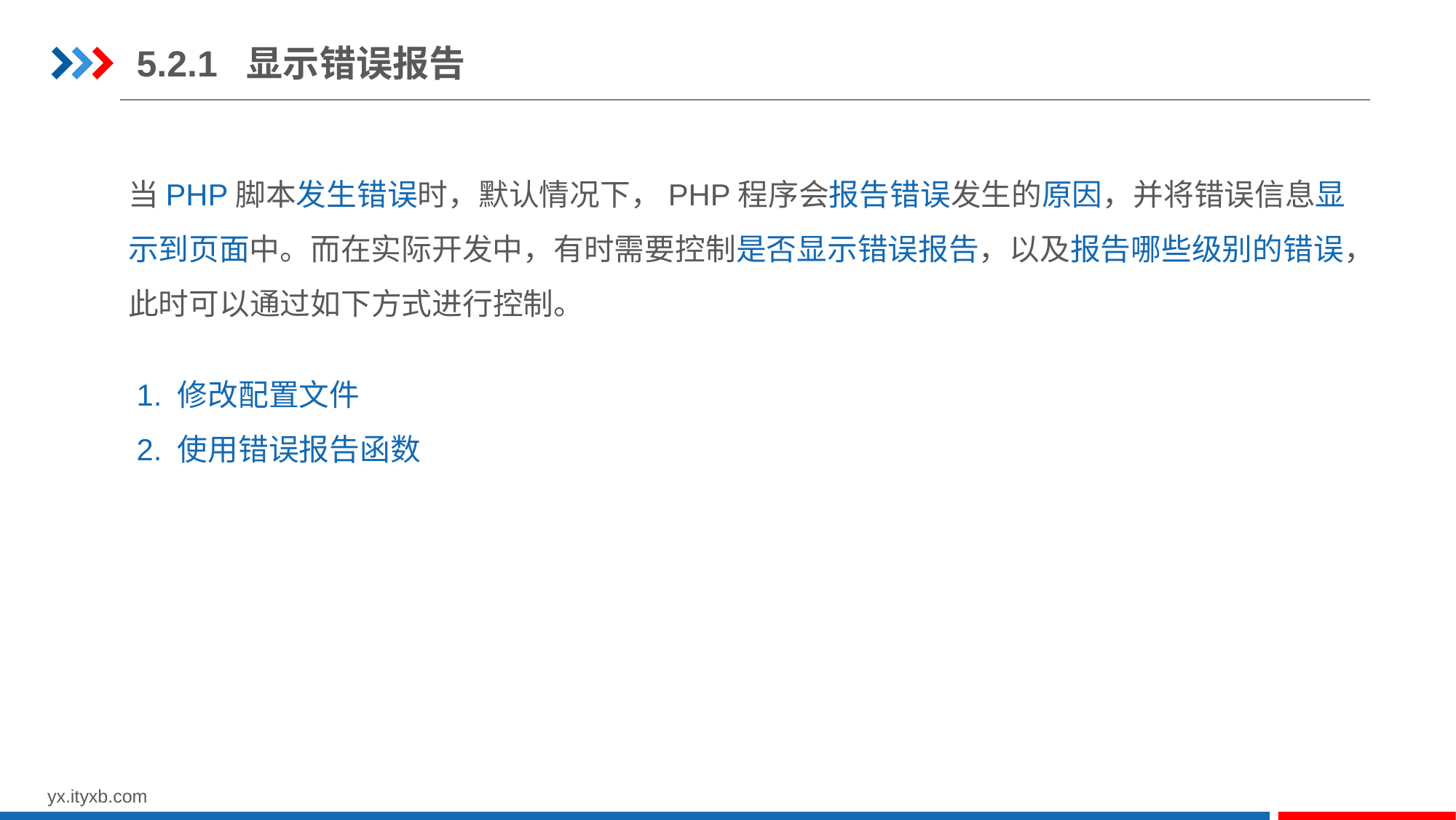

5.2.1  显示错误报告
当PHP脚本发生错误时，默认情况下，PHP程序会报告错误发生的原因，并将错误信息显示到页面中。而在实际开发中，有时需要控制是否显示错误报告，以及报告哪些级别的错误，此时可以通过如下方式进行控制。
1. 修改配置文件
2. 使用错误报告函数